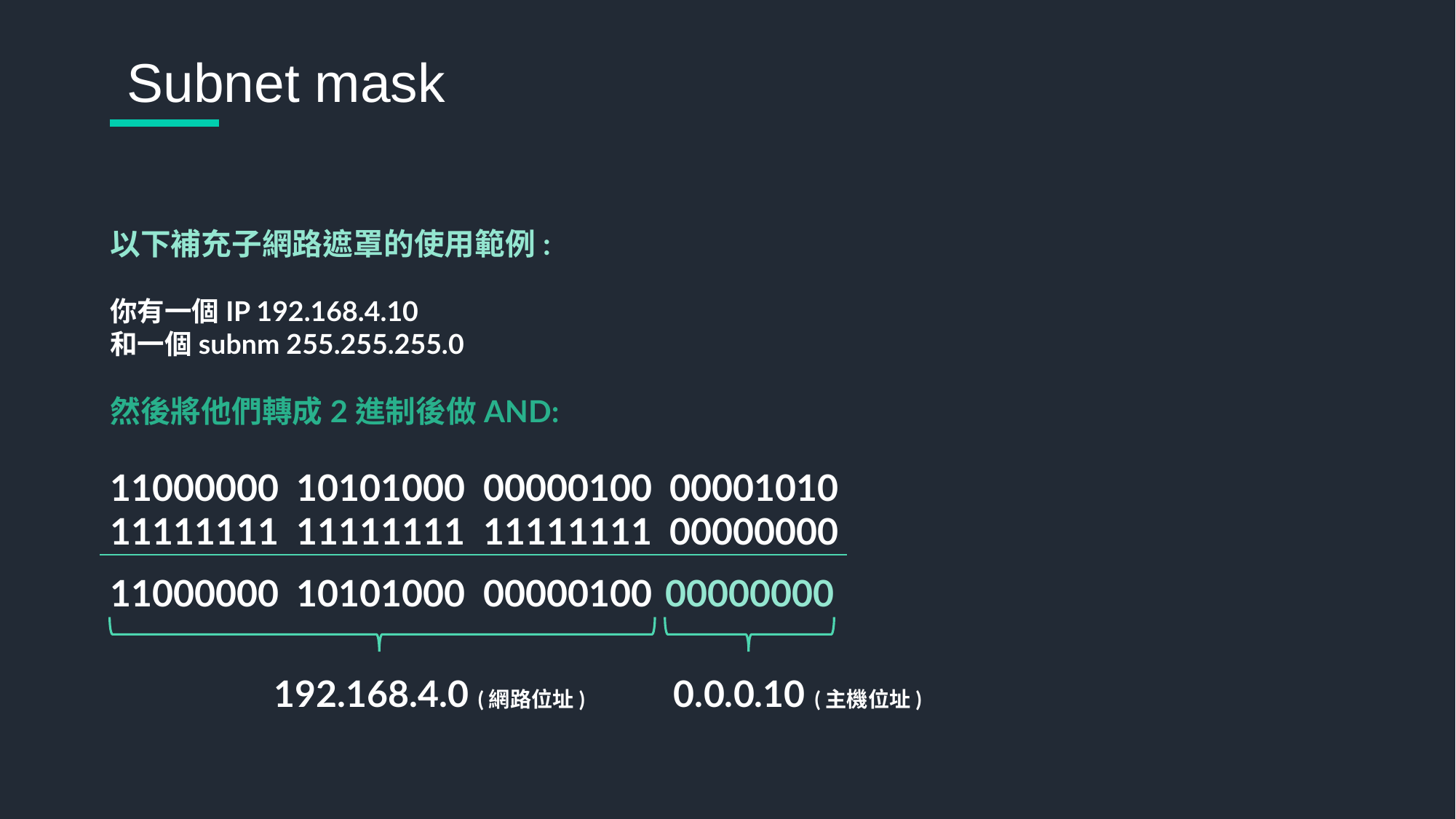

Subnet mask
以下補充子網路遮罩的使用範例:

你有一個IP 192.168.4.10
和一個subnm 255.255.255.0

然後將他們轉成2進制後做AND:

11000000  10101000  00000100  00001010
11111111  11111111  11111111  00000000
11000000  10101000  00000100 00000000

192.168.4.0 (網路位址)          0.0.0.10 (主機位址)